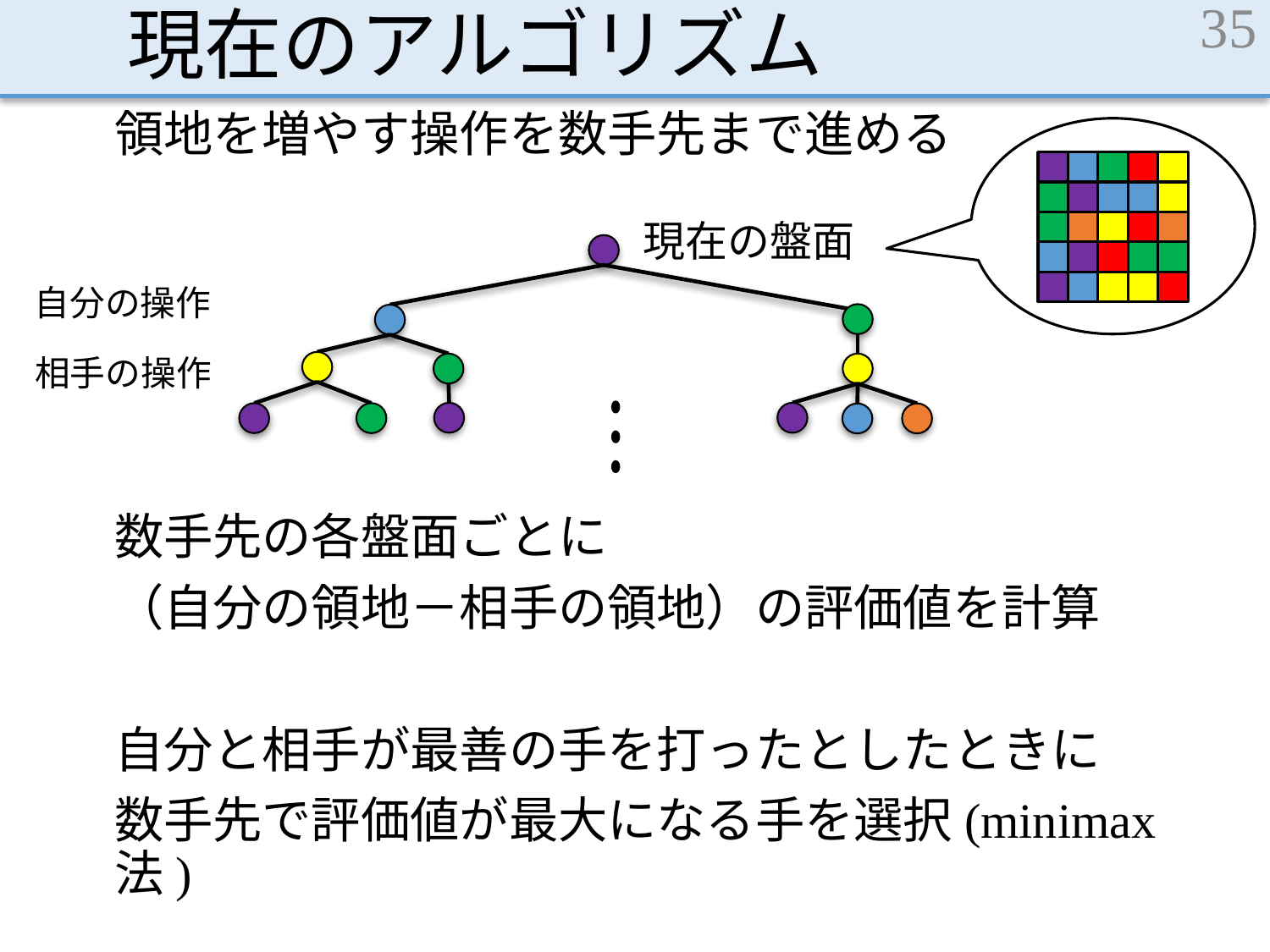

# 現在のアルゴリズム
35
領地を増やす操作を数手先まで進める

現在の盤面

自分の操作

相手の操作

数手先の各盤面ごとに
（自分の領地－相手の領地）の評価値を計算

自分と相手が最善の手を打ったとしたときに
数手先で評価値が最大になる手を選択(minimax法)